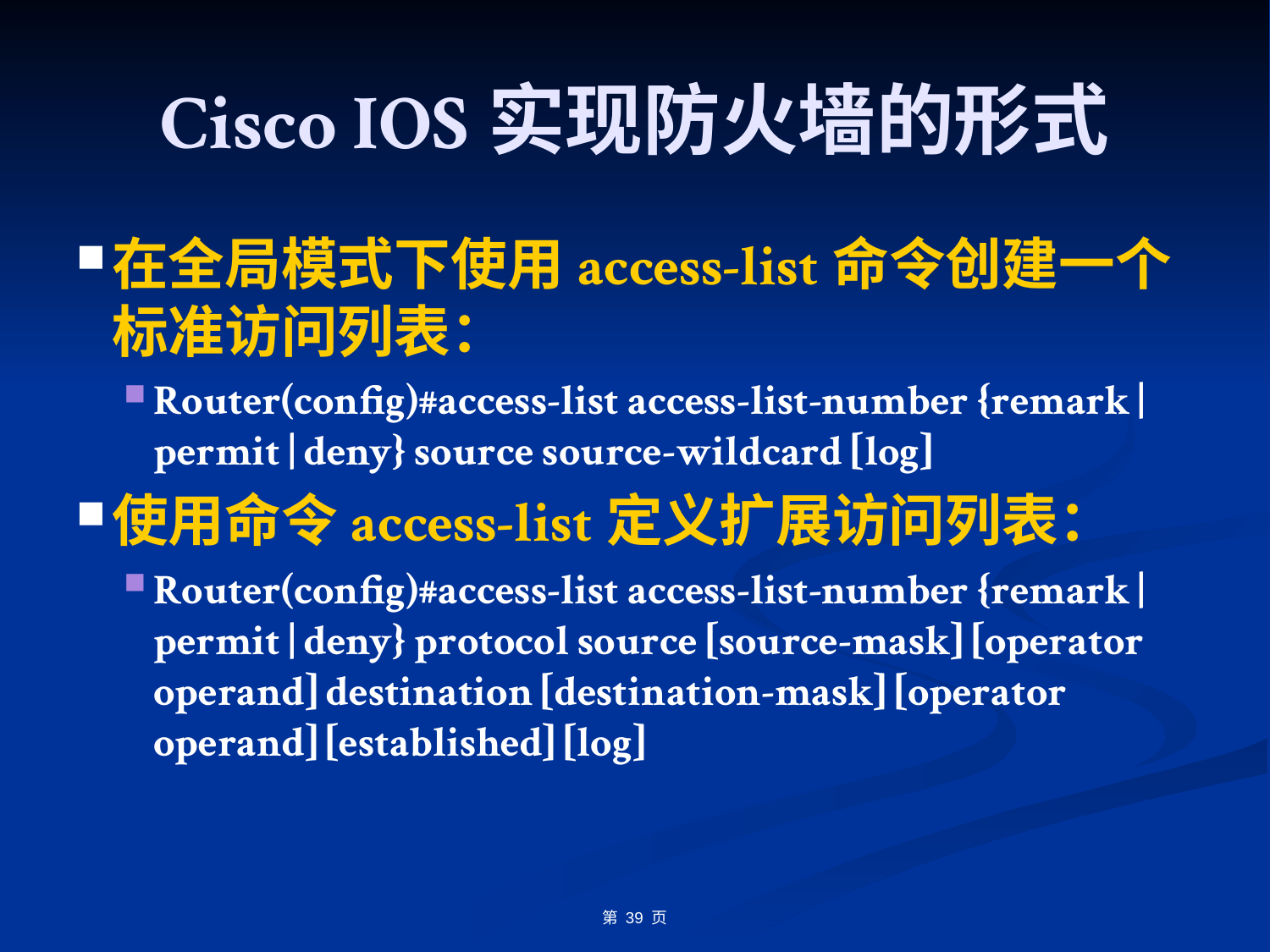

# Cisco IOS实现防火墙的形式
在全局模式下使用access-list命令创建一个标准访问列表：
Router(config)#access-list access-list-number {remark | permit | deny} source source-wildcard [log]
使用命令access-list定义扩展访问列表：
Router(config)#access-list access-list-number {remark | permit | deny} protocol source [source-mask] [operator operand] destination [destination-mask] [operator operand] [established] [log]

第 39 页